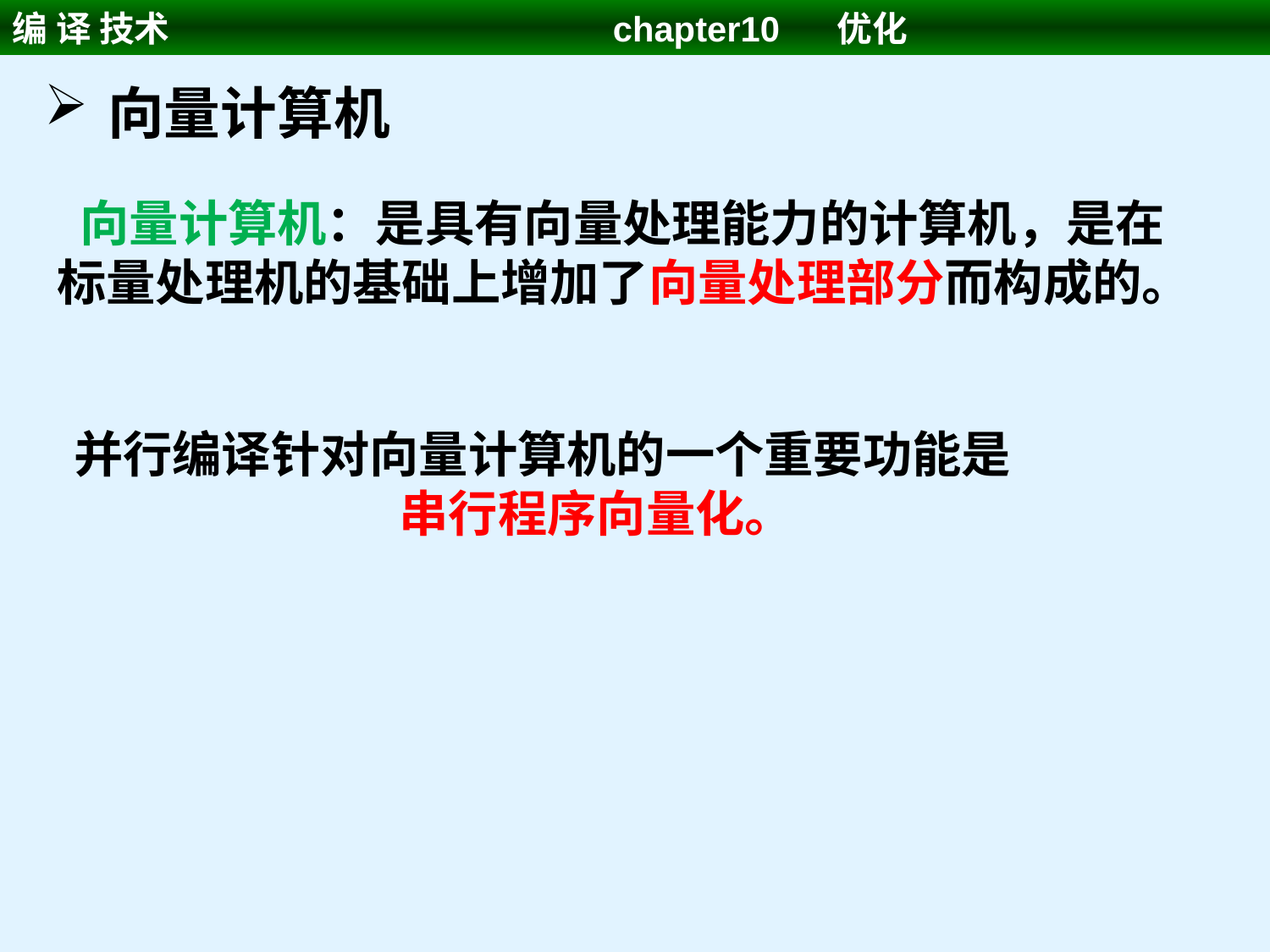

向量计算机
 向量计算机：是具有向量处理能力的计算机，是在标量处理机的基础上增加了向量处理部分而构成的。
并行编译针对向量计算机的一个重要功能是
                            串行程序向量化。